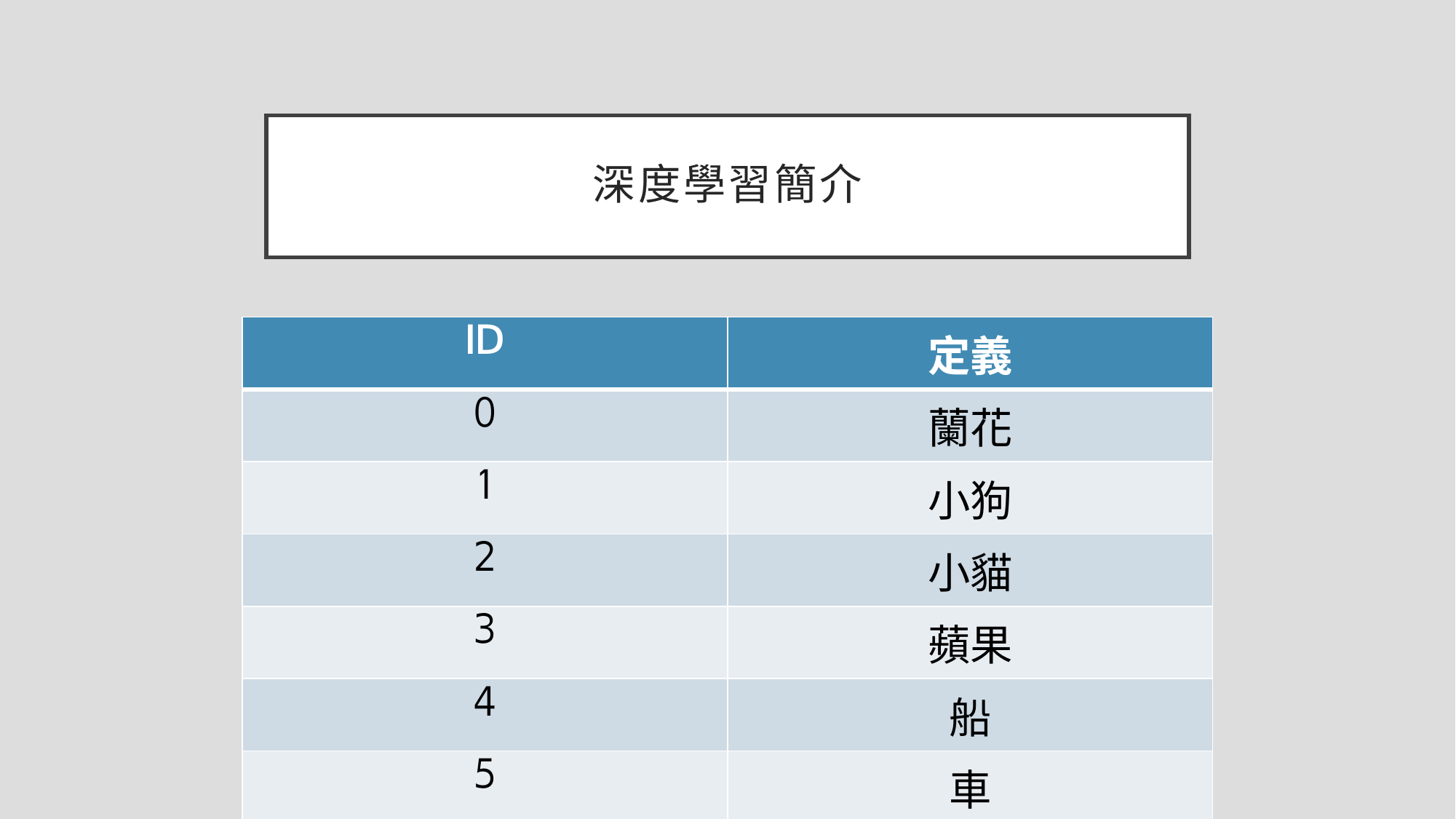

# 深度學習簡介
| ID | 定義 |
| --- | --- |
| 0 | 蘭花 |
| 1 | 小狗 |
| 2 | 小貓 |
| 3 | 蘋果 |
| 4 | 船 |
| 5 | 車 |